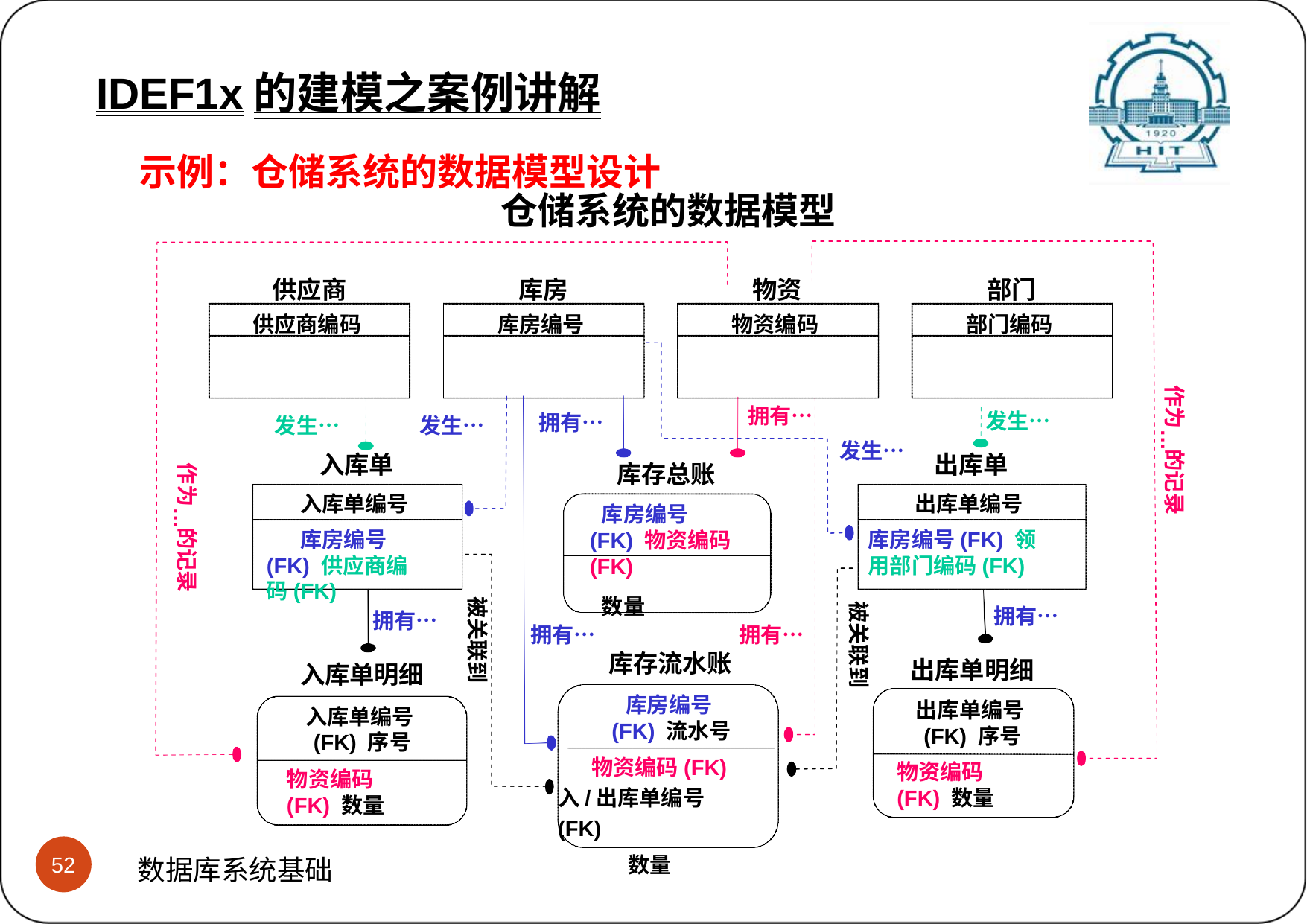

IDEF1x的建模之案例讲解
示例：仓储系统的数据模型设计

仓储系统的数据模型

供应商
供应商编码
库房
库房编号
物资
物资编码
部门
部门编码
作为
拥有…
发生…
出库单
出库单编号
拥有…
发生…
发生…
入库单
入库单编号
库房编号(FK) 供应商编码(FK)
…
发生…
的记录
库存总账
库房编号(FK) 物资编码(FK)
数量
作为
…
库房编号(FK) 领用部门编码(FK)
的记录
被关联到
被关联到
拥有…
拥有…
拥有…
拥有…
库存流水账
库房编号(FK) 流水号
物资编码(FK) 入/出库单编号(FK)
数量
出库单明细
出库单编号(FK) 序号
物资编码(FK) 数量
入库单明细
入库单编号(FK) 序号
物资编码(FK) 数量